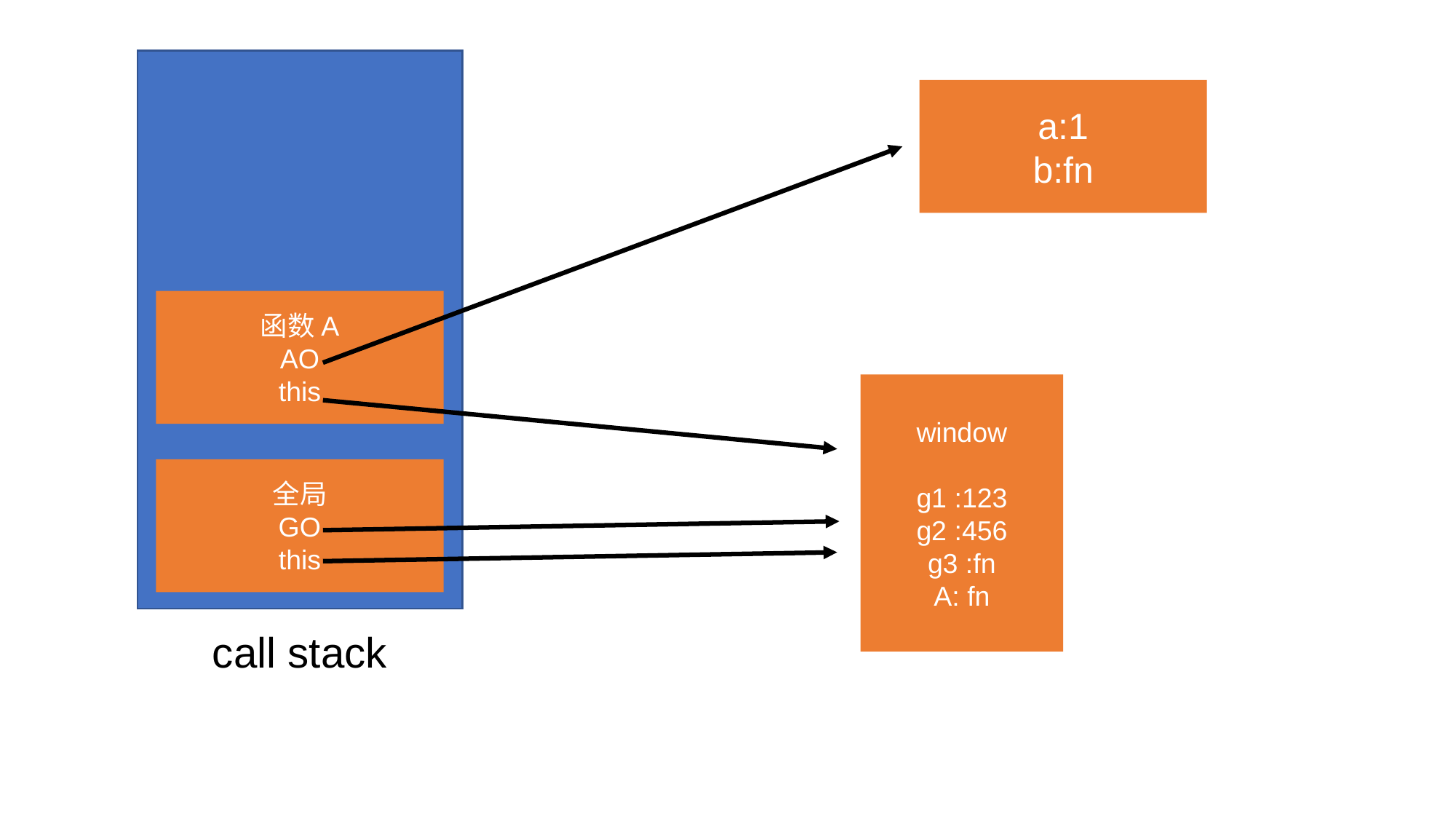

a:1
b:fn
函数A
AO
this
window

g1 :123
g2 :456
g3 :fn
A: fn
全局
GO
this
call stack